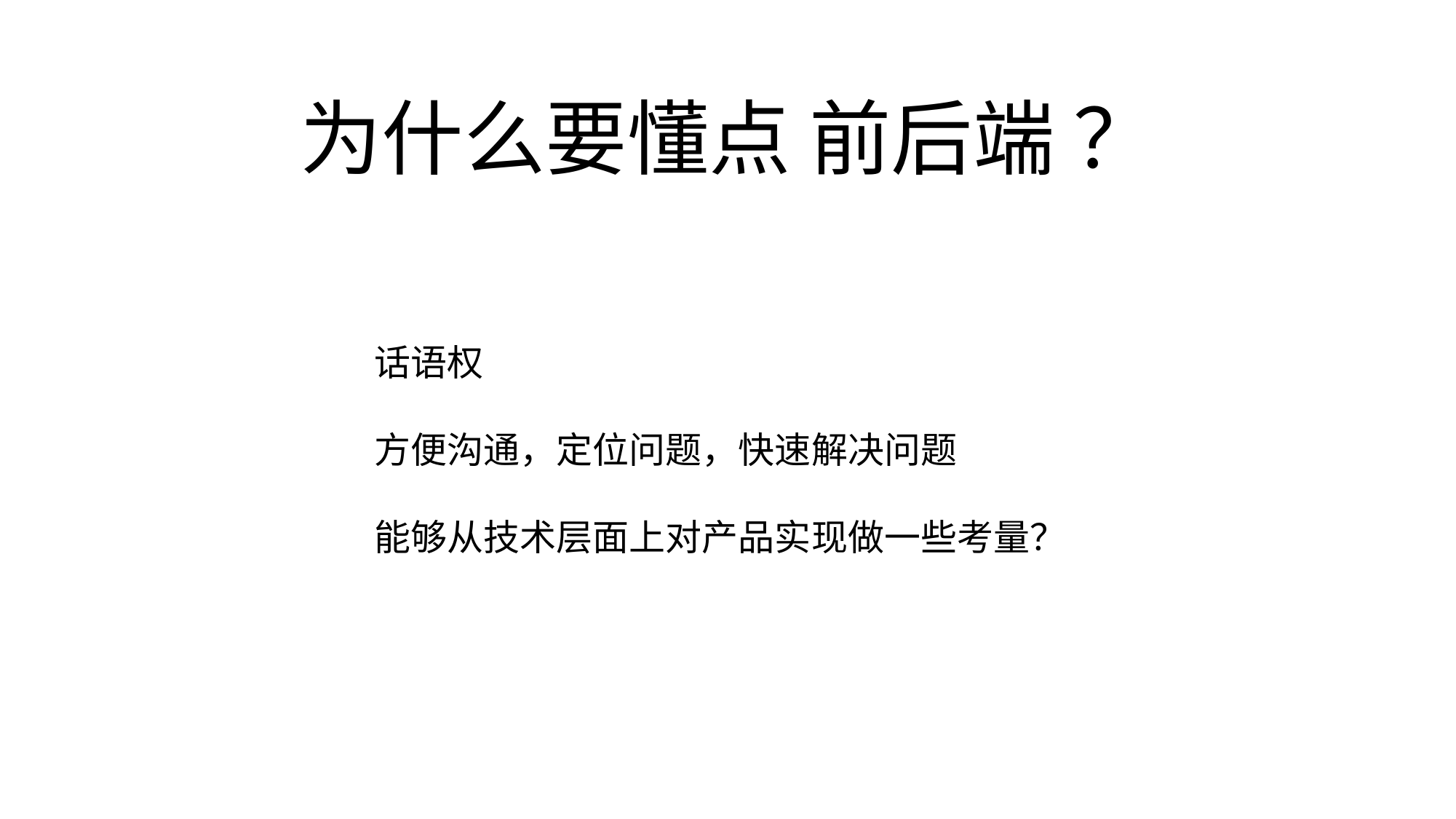

为什么要懂点 前后端 ？
话语权

方便沟通，定位问题，快速解决问题

能够从技术层面上对产品实现做一些考量？